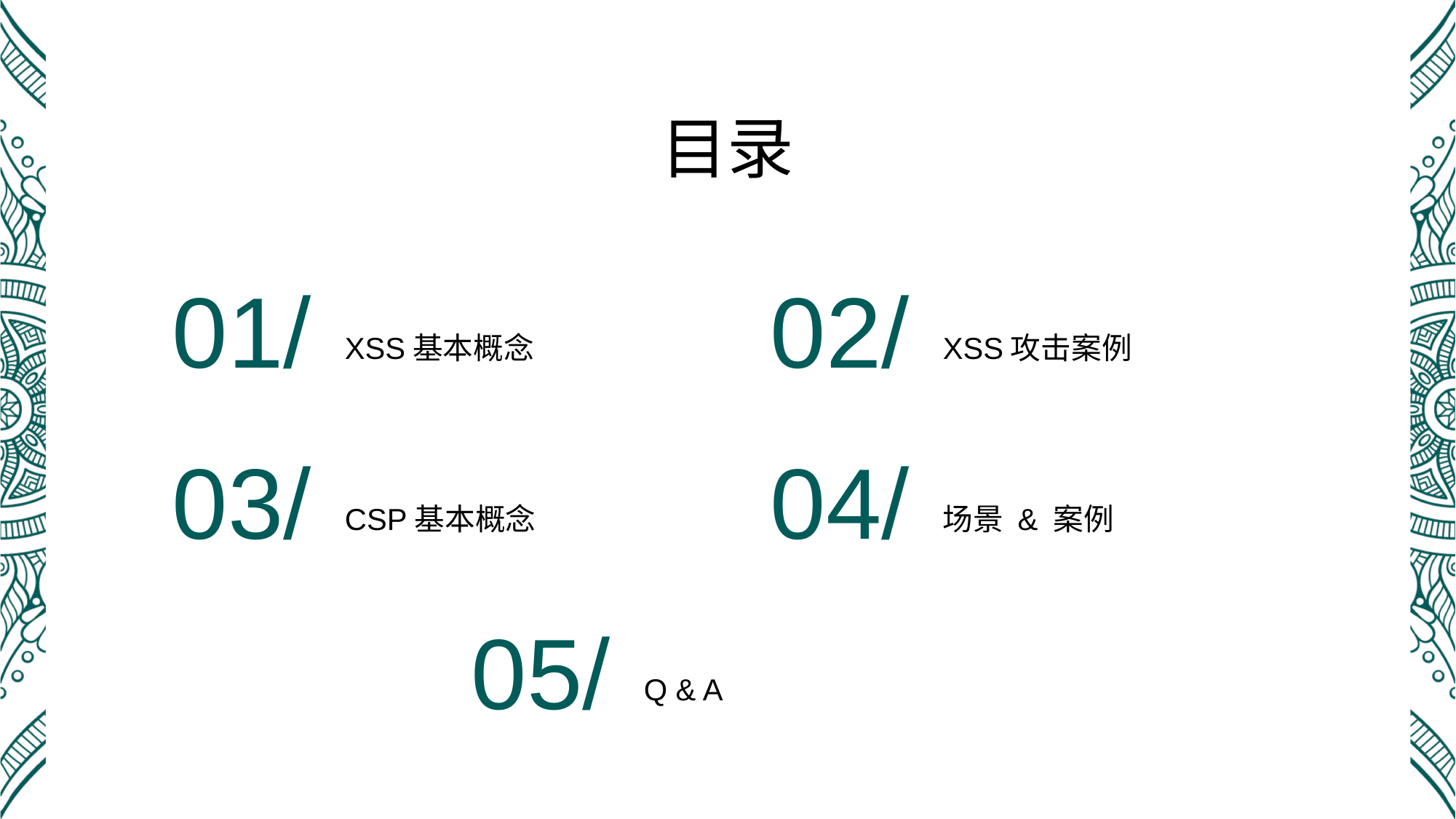

目录
01/
02/
XSS基本概念
XSS攻击案例
03/
04/
CSP基本概念
场景 & 案例
05/
Q & A